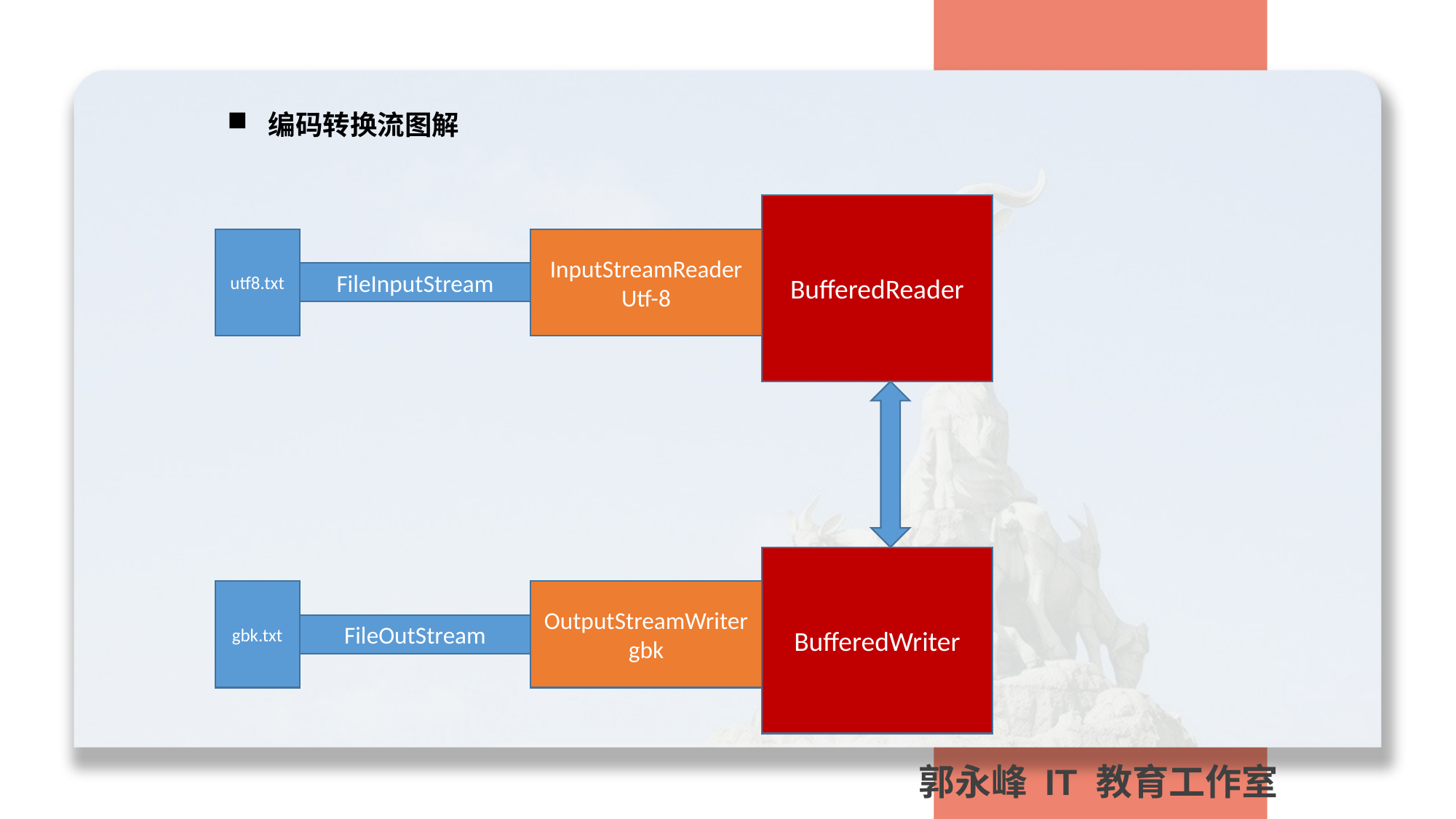

编码转换流图解
BufferedReader
InputStreamReader
Utf-8
utf8.txt
FileInputStream

BufferedWriter
OutputStreamWriter
gbk
gbk.txt
FileOutStream